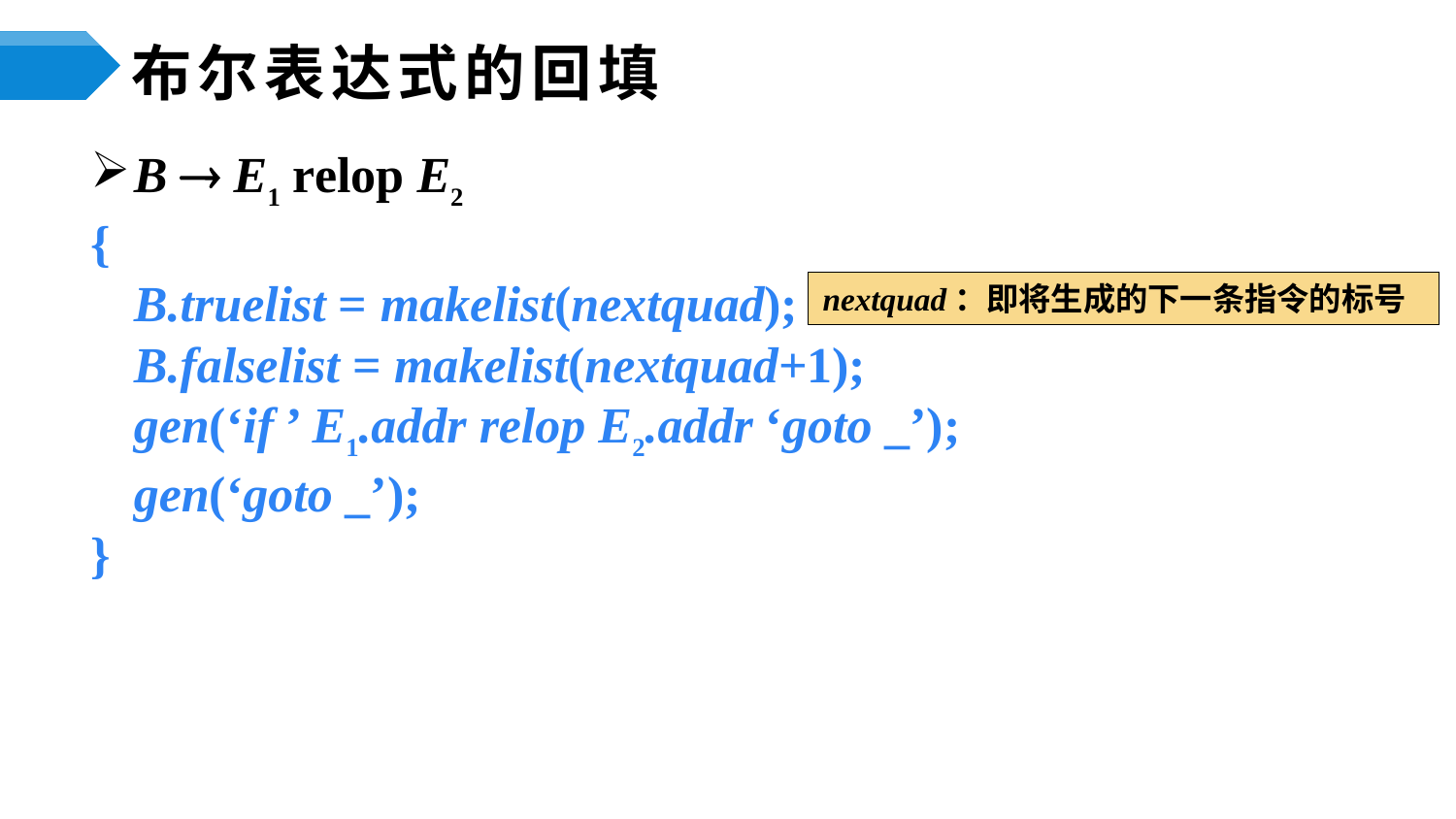

# 布尔表达式的回填
B → E1 relop E2
{
 	B.truelist = makelist(nextquad);
	B.falselist = makelist(nextquad+1);
 	gen(‘if ’ E1.addr relop E2.addr ‘goto _’);
 	gen(‘goto _’);
}

nextquad：即将生成的下一条指令的标号